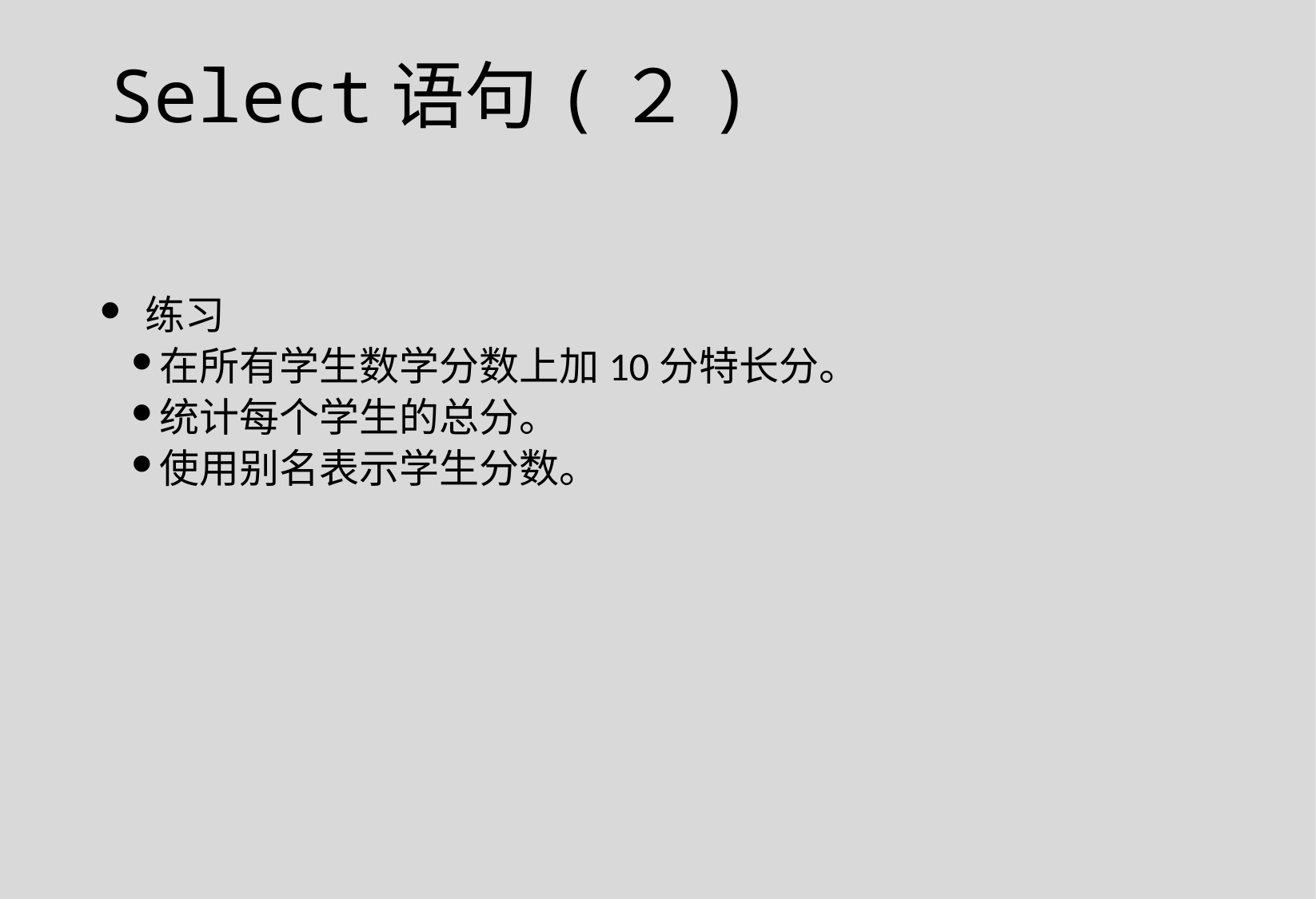

Select语句(２)
练习
在所有学生数学分数上加10分特长分。
统计每个学生的总分。
使用别名表示学生分数。